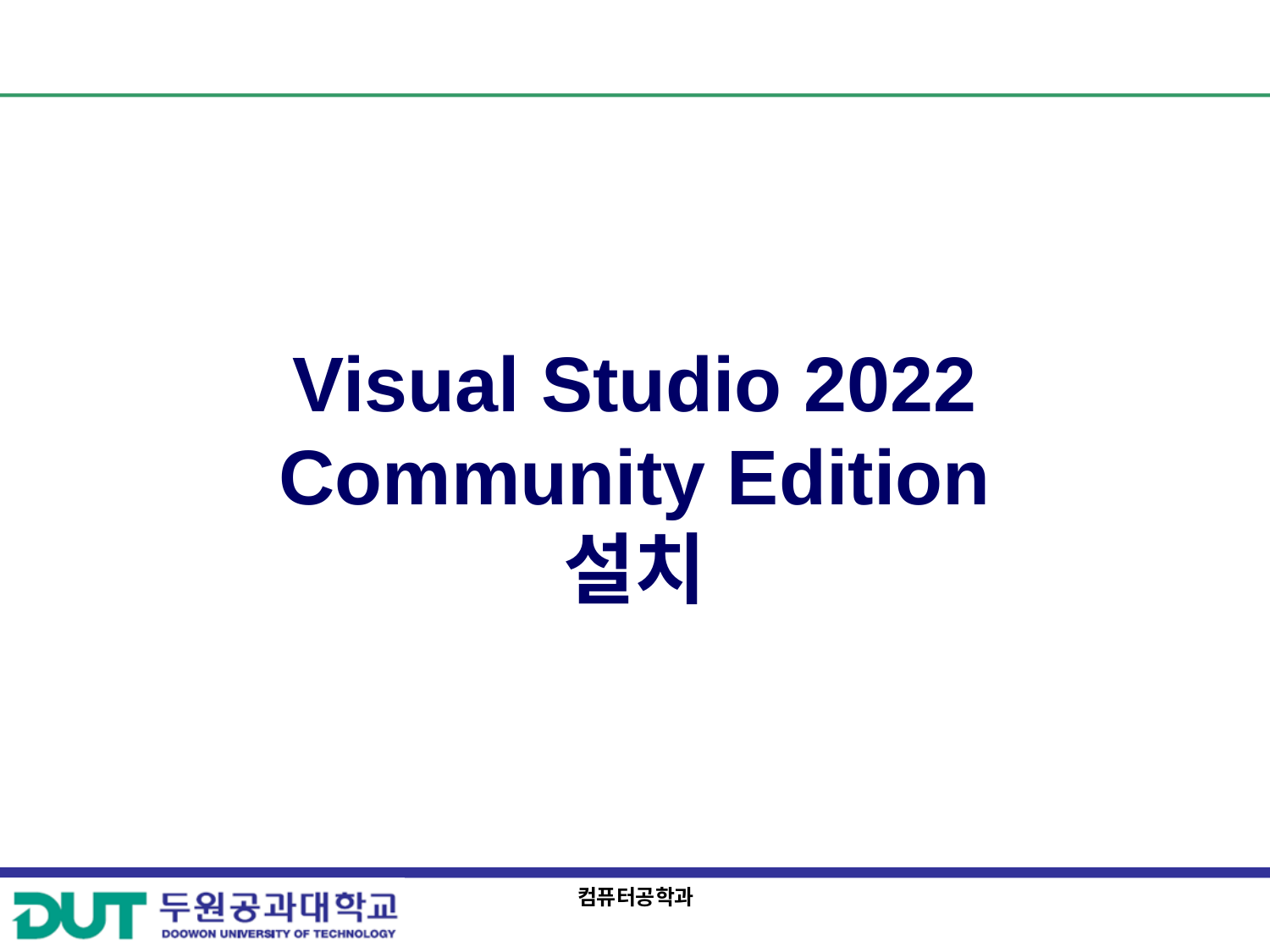

# Visual Studio 2022 Community Edition 설치